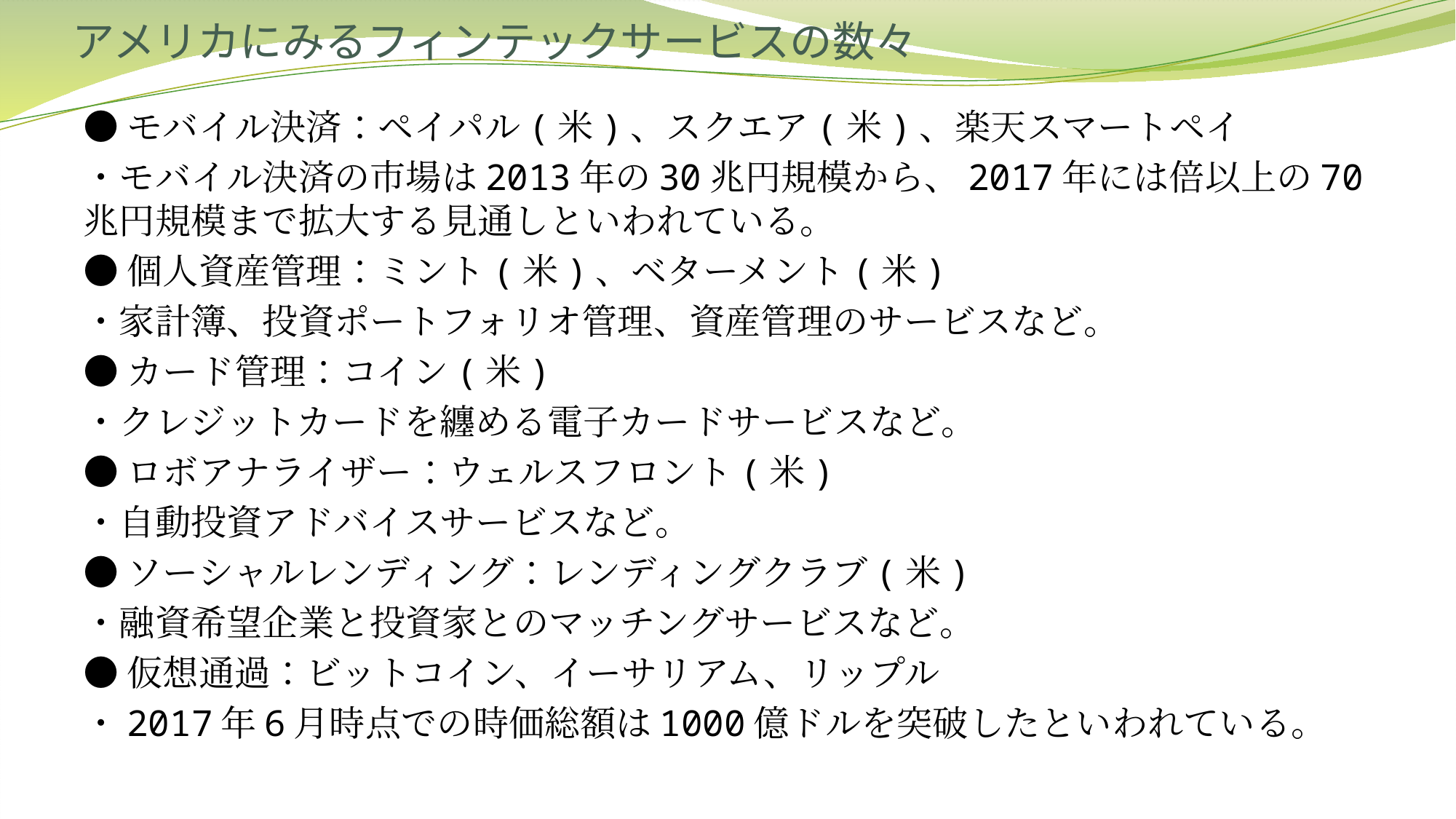

# アメリカにみるフィンテックサービスの数々
●モバイル決済：ペイパル(米)、スクエア(米)、楽天スマートペイ
・モバイル決済の市場は2013年の30兆円規模から、2017年には倍以上の70兆円規模まで拡大する見通しといわれている。
●個人資産管理：ミント(米)、ベターメント(米)
・家計簿、投資ポートフォリオ管理、資産管理のサービスなど。
●カード管理：コイン(米)
・クレジットカードを纏める電子カードサービスなど。
●ロボアナライザー：ウェルスフロント(米)
・自動投資アドバイスサービスなど。
●ソーシャルレンディング：レンディングクラブ(米)
・融資希望企業と投資家とのマッチングサービスなど。
●仮想通過：ビットコイン、イーサリアム、リップル
・2017年6月時点での時価総額は1000億ドルを突破したといわれている。